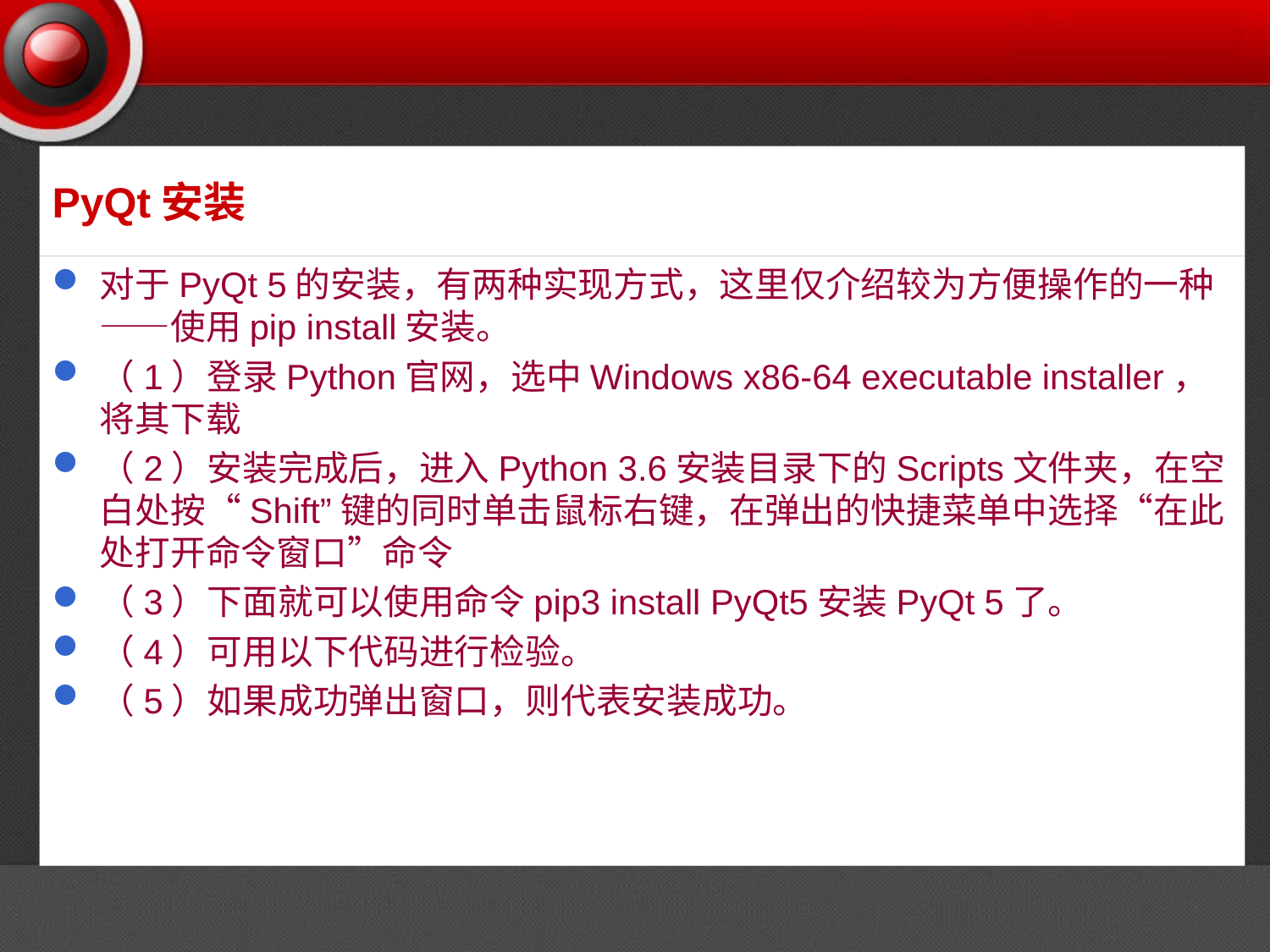

# PyQt安装
对于PyQt 5的安装，有两种实现方式，这里仅介绍较为方便操作的一种——使用pip install安装。
（1）登录Python官网，选中Windows x86-64 executable installer，将其下载
（2）安装完成后，进入Python 3.6安装目录下的Scripts文件夹，在空白处按“Shift”键的同时单击鼠标右键，在弹出的快捷菜单中选择“在此处打开命令窗口”命令
（3）下面就可以使用命令pip3 install PyQt5安装PyQt 5了。
（4）可用以下代码进行检验。
（5）如果成功弹出窗口，则代表安装成功。